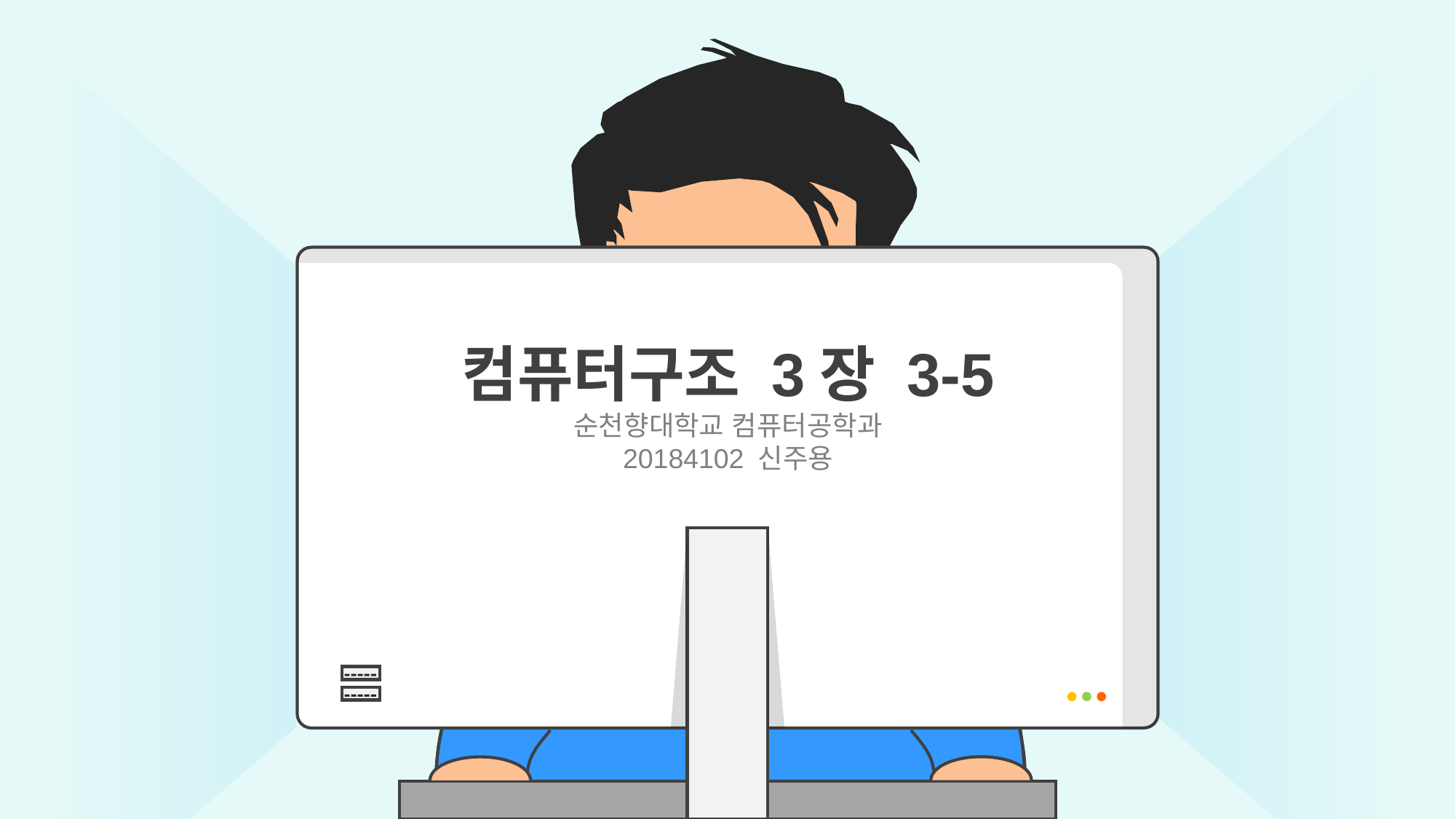

컴퓨터구조 3장 3-5
순천향대학교 컴퓨터공학과
20184102 신주용